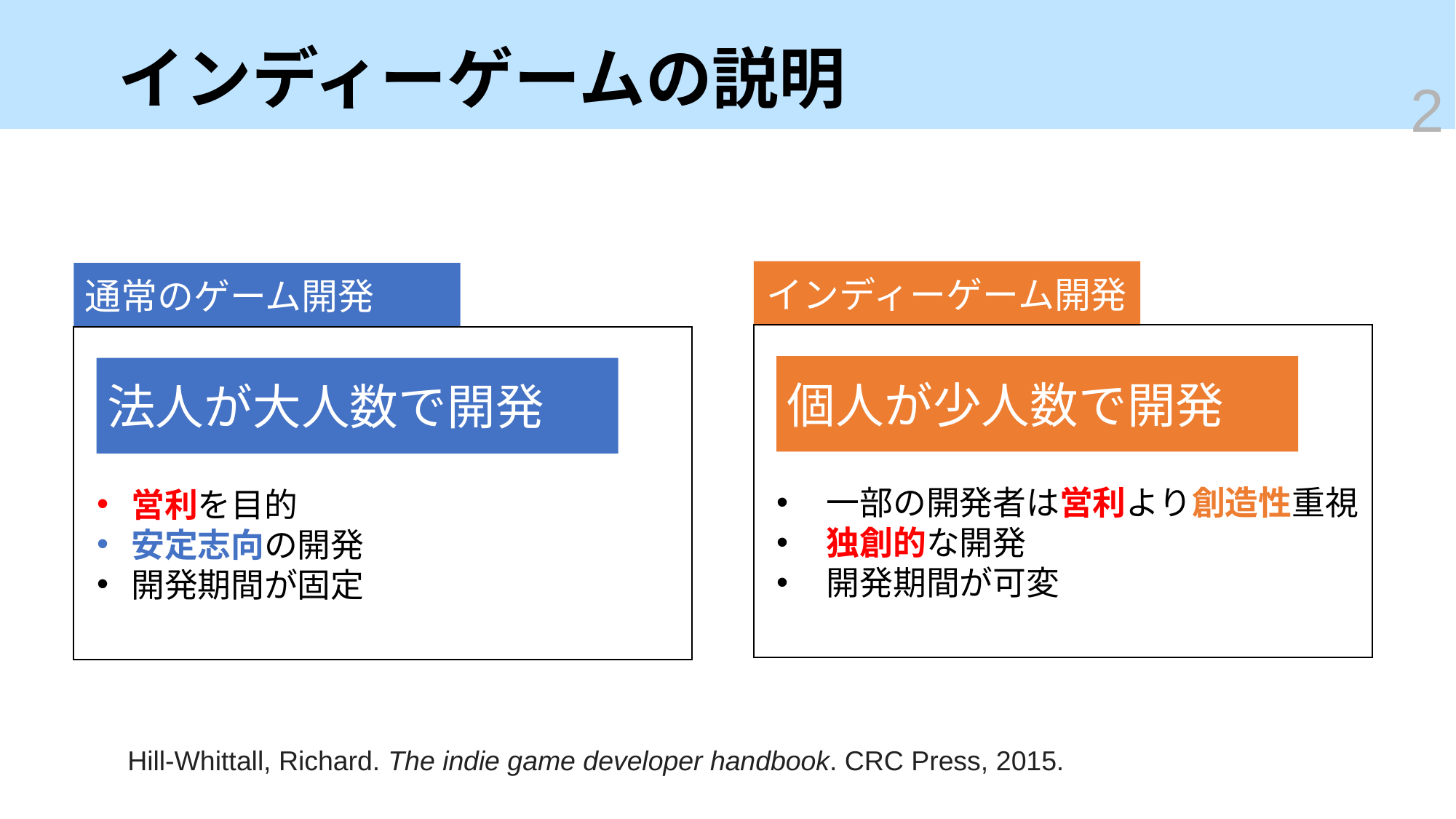

# インディーゲームの説明
2
インディーゲーム開発

個人が少人数で開発

 一部の開発者は営利より創造性重視
 独創的な開発
 開発期間が可変
通常のゲーム開発

法人が大人数で開発

営利を目的
安定志向の開発
開発期間が固定
Hill-Whittall, Richard. The indie game developer handbook. CRC Press, 2015.